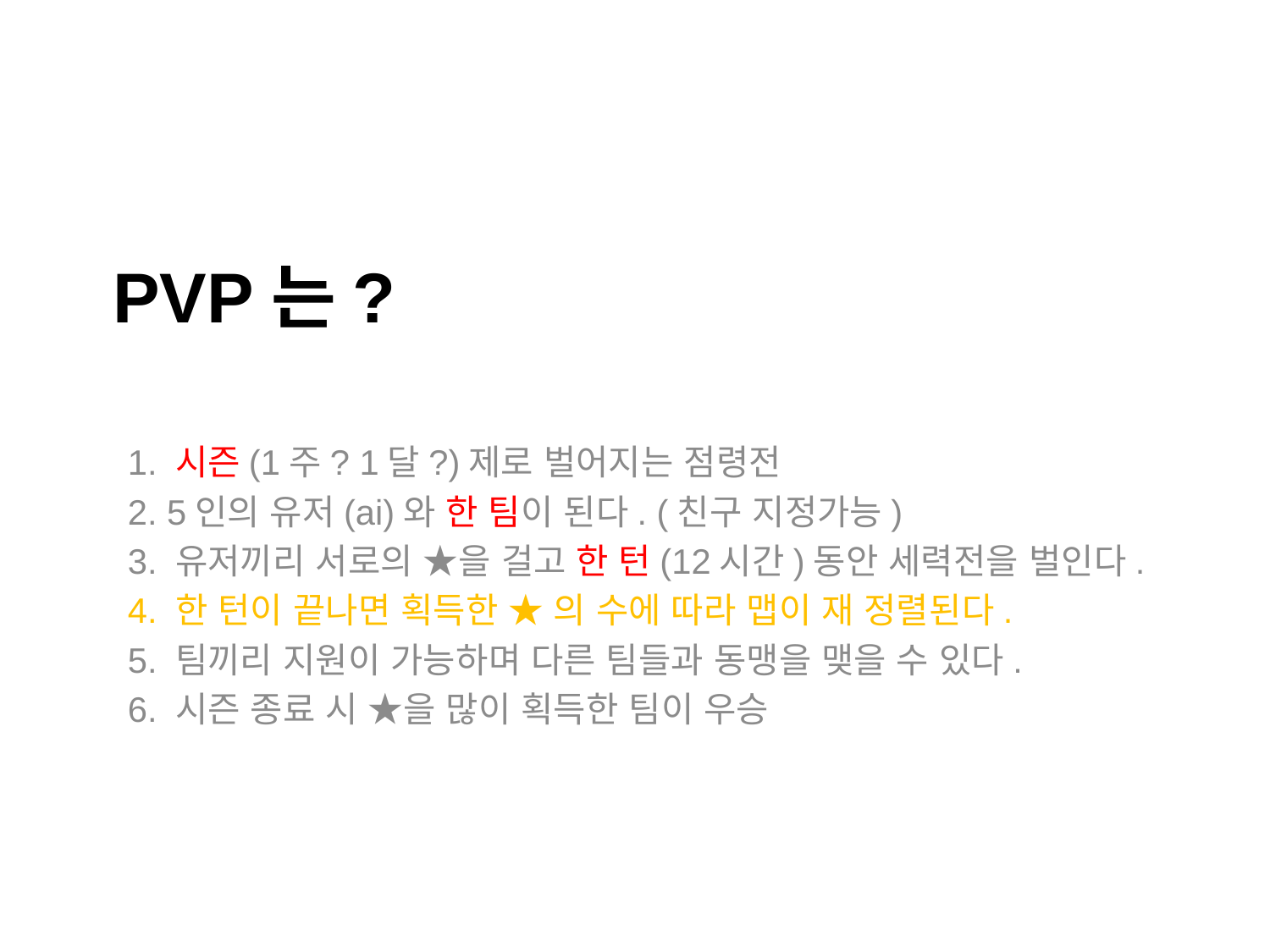

# Pvp는?
1. 시즌(1주? 1달?)제로 벌어지는 점령전
2. 5인의 유저(ai)와 한 팀이 된다. (친구 지정가능)
3. 유저끼리 서로의 ★을 걸고 한 턴(12시간)동안 세력전을 벌인다.
4. 한 턴이 끝나면 획득한 ★ 의 수에 따라 맵이 재 정렬된다.
5. 팀끼리 지원이 가능하며 다른 팀들과 동맹을 맺을 수 있다.
6. 시즌 종료 시 ★을 많이 획득한 팀이 우승